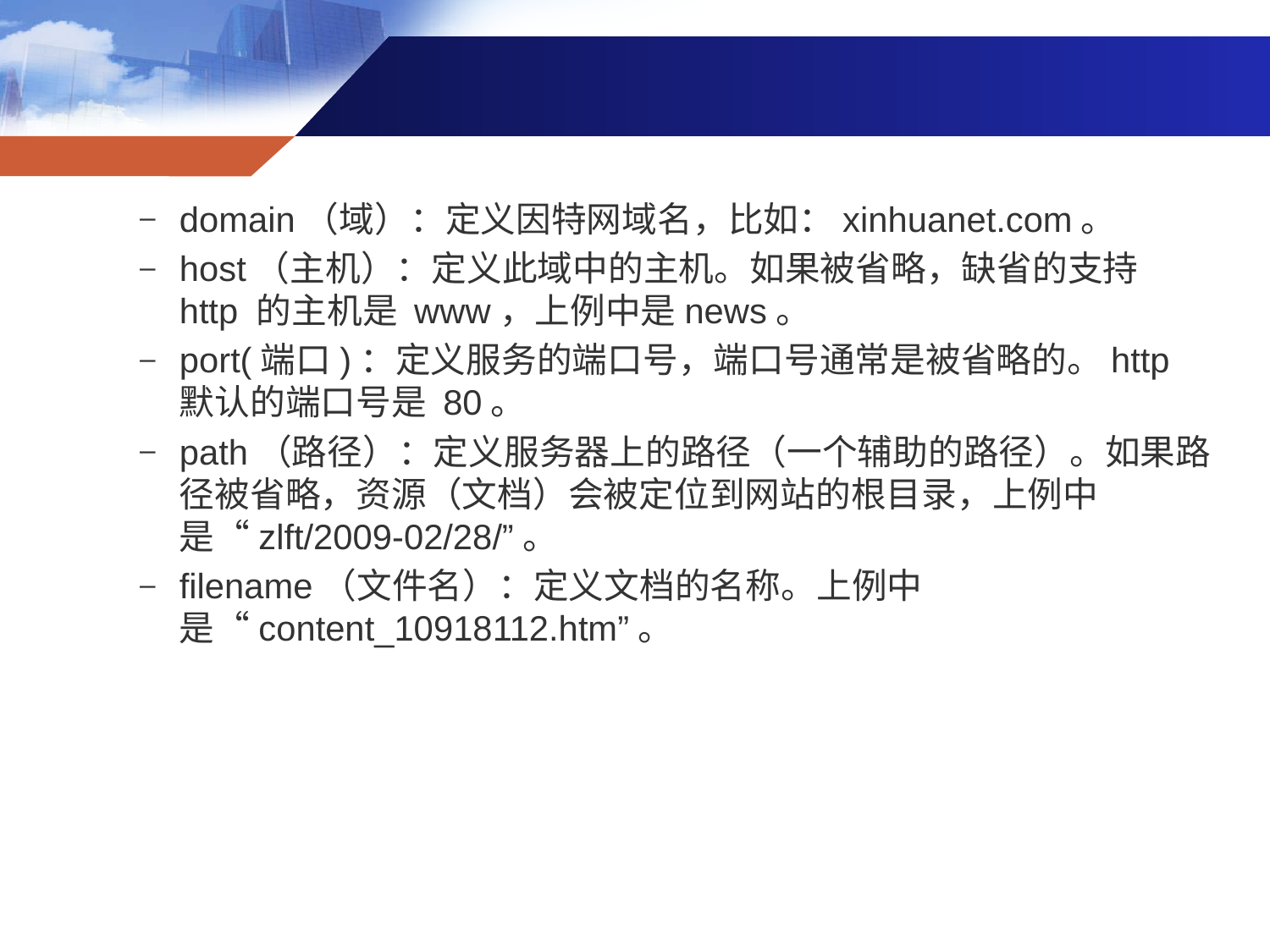

#
domain（域）：定义因特网域名，比如：xinhuanet.com。
host（主机）：定义此域中的主机。如果被省略，缺省的支持 http 的主机是 www，上例中是news。
port(端口)：定义服务的端口号，端口号通常是被省略的。http默认的端口号是 80。
path（路径）：定义服务器上的路径（一个辅助的路径）。如果路径被省略，资源（文档）会被定位到网站的根目录，上例中是“zlft/2009-02/28/”。
filename（文件名）：定义文档的名称。上例中是“content_10918112.htm”。